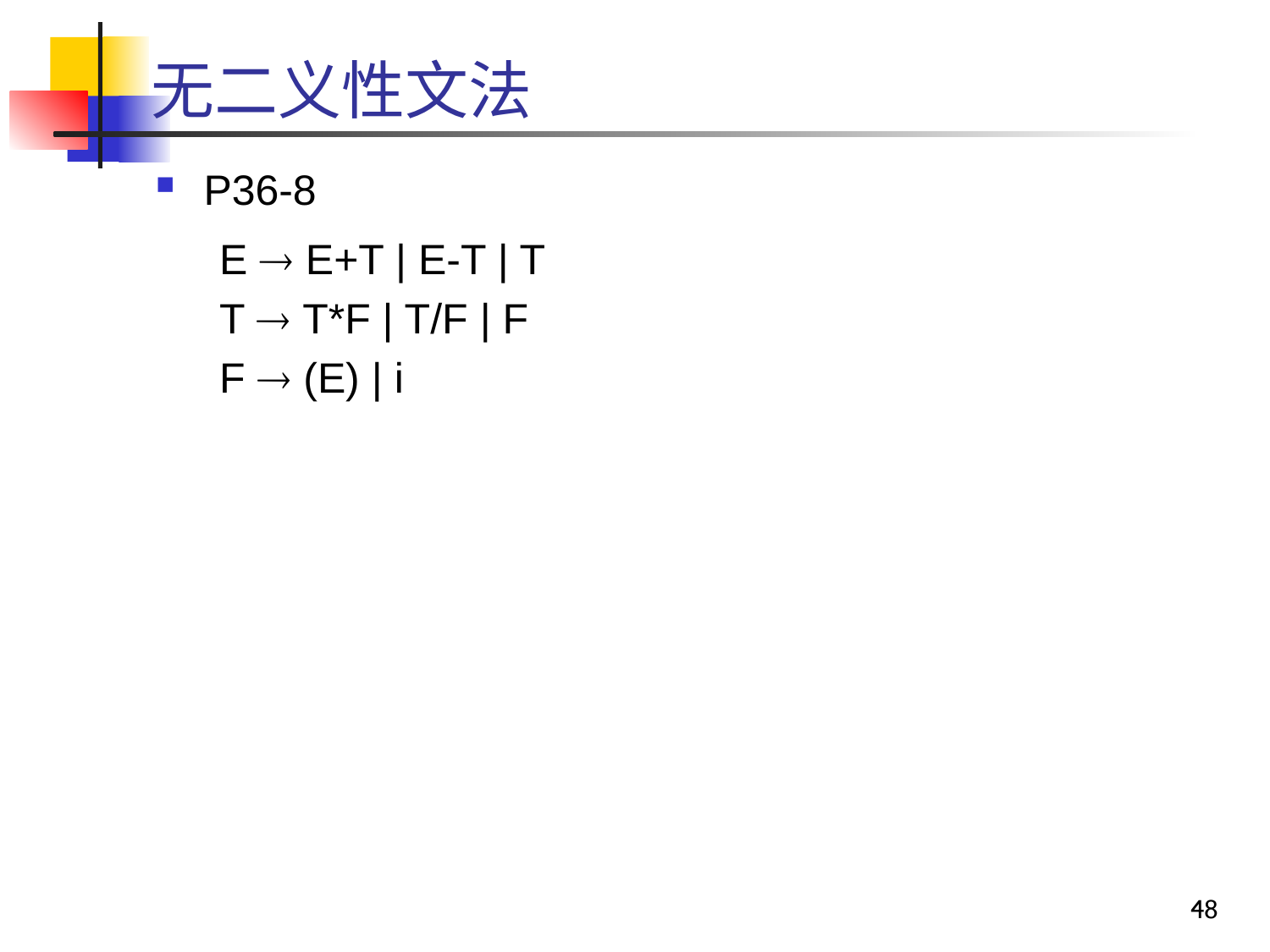

# 无二义性文法
P36-8
E → E+T | E-T | T
T → T*F | T/F | F
F → (E) | i

48